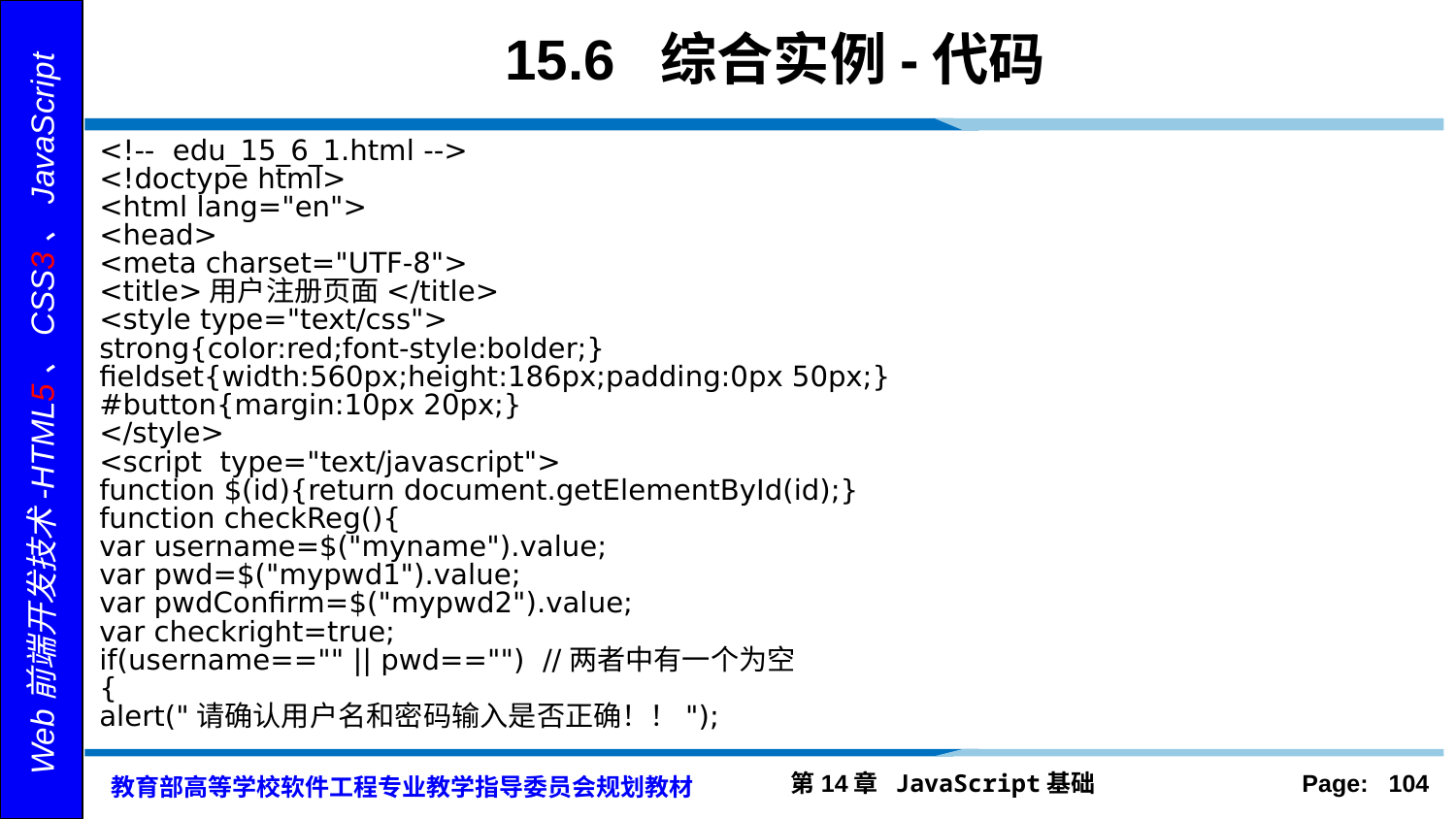

# 15.6  综合实例-代码
<!--  edu_15_6_1.html -->
<!doctype html>
<html lang="en">
<head>
<meta charset="UTF-8">
<title>用户注册页面</title>
<style type="text/css">
strong{color:red;font-style:bolder;}
fieldset{width:560px;height:186px;padding:0px 50px;}
#button{margin:10px 20px;}
</style>
<script  type="text/javascript">
function $(id){return document.getElementById(id);}
function checkReg(){
var username=$("myname").value;
var pwd=$("mypwd1").value;
var pwdConfirm=$("mypwd2").value;
var checkright=true;
if(username=="" || pwd=="")  //两者中有一个为空
{
alert("请确认用户名和密码输入是否正确！！");